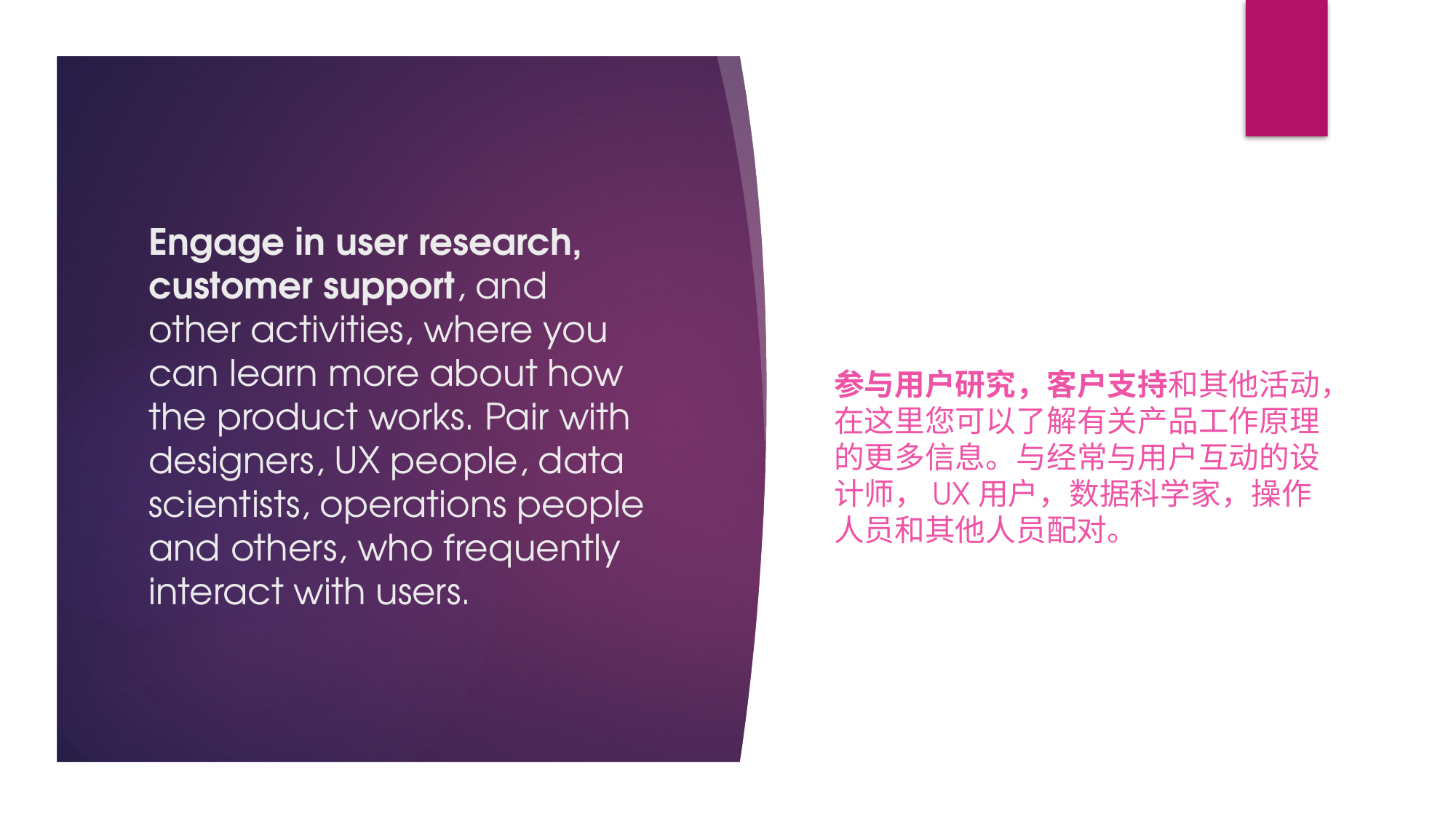

# Engage in user research, customer support, and other activities, where you can learn more about how the product works. Pair with designers, UX people, data scientists, operations people and others, who frequently interact with users.
参与用户研究，客户支持和其他活动，在这里您可以了解有关产品工作原理的更多信息。与经常与用户互动的设计师，UX用户，数据科学家，操作人员和其他人员配对。